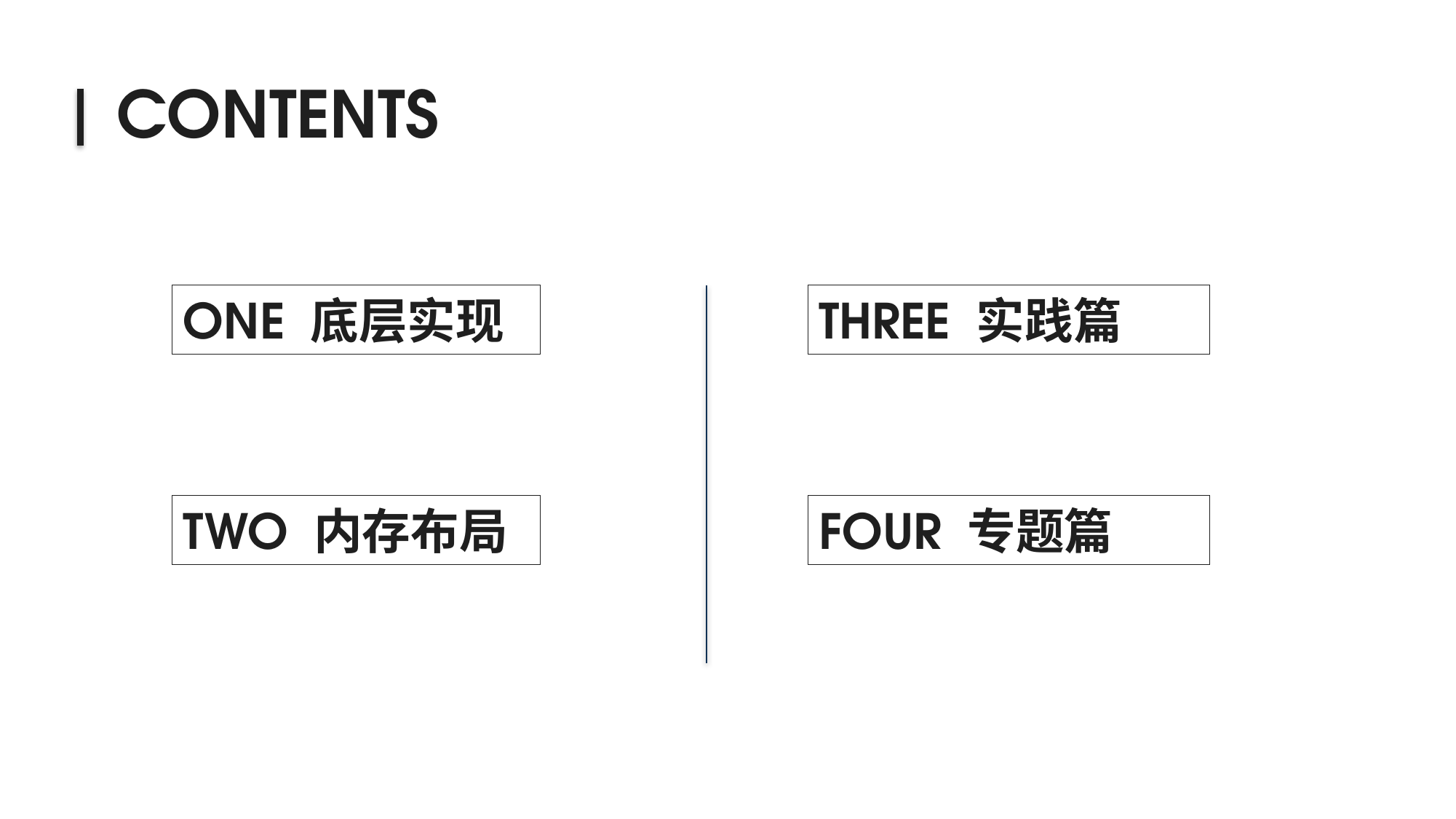

CONTENTS
ONE 底层实现
THREE 实践篇
TWO 内存布局
FOUR 专题篇